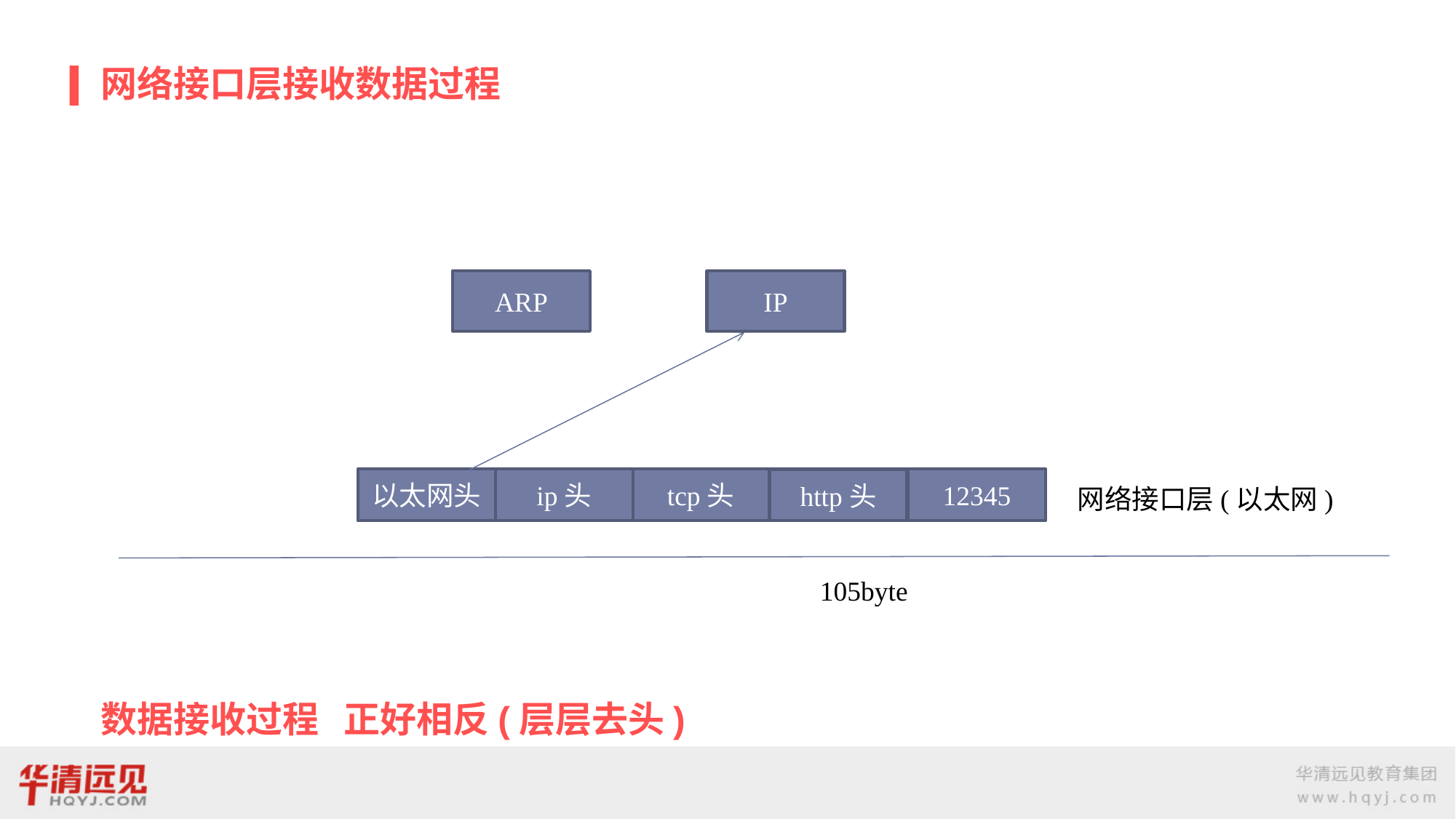

# 网络接口层接收数据过程
ARP
IP
以太网头
ip头
tcp头
12345
http头
网络接口层(以太网)
105byte
数据接收过程   正好相反(层层去头)
25